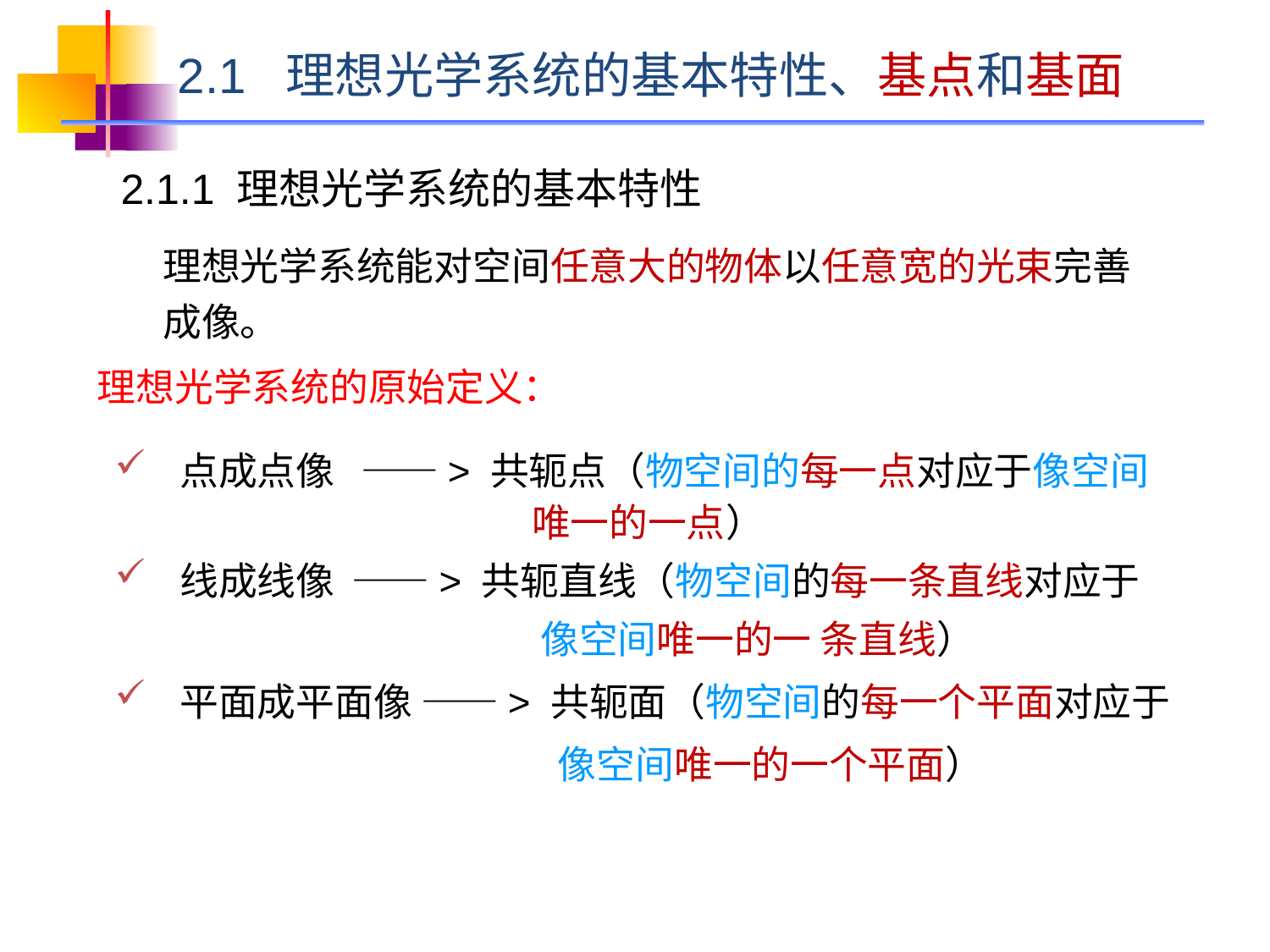

2.1  理想光学系统的基本特性、基点和基面
2.1.1 理想光学系统的基本特性
理想光学系统能对空间任意大的物体以任意宽的光束完善成像。
理想光学系统的原始定义：
点成点像   ——> 共轭点（物空间的每一点对应于像空间
                                               唯一的一点）
线成线像  ——> 共轭直线（物空间的每一条直线对应于
                                                像空间唯一的一 条直线）
平面成平面像 ——> 共轭面（物空间的每一个平面对应于
                                                  像空间唯一的一个平面）